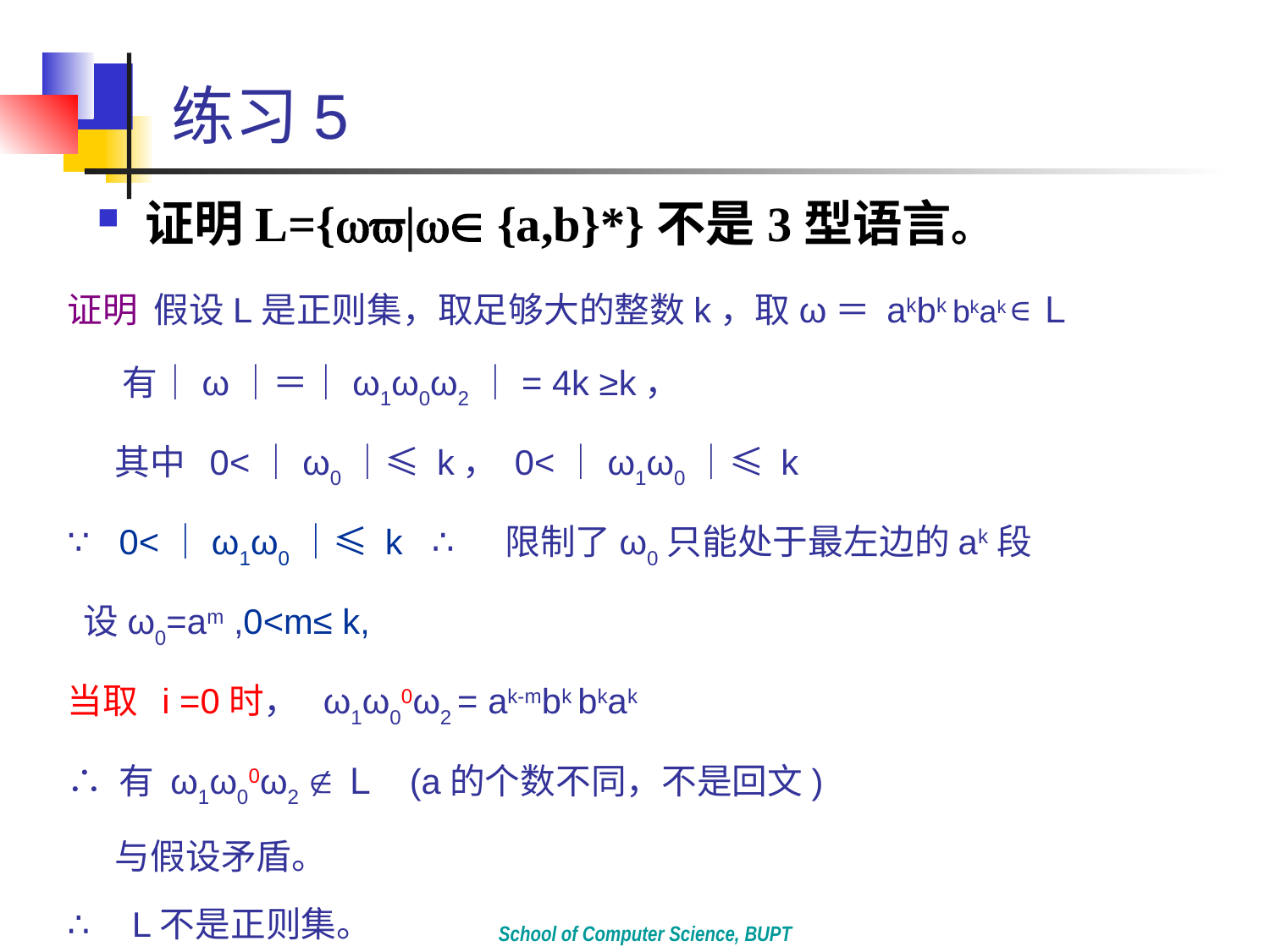

# 练习5
证明L={ωϖ|ω∈ {a,b}*}不是3型语言。

证明  假设L是正则集，取足够大的整数k，取ω＝ akbk bkak ∈Ｌ
      有｜ω｜＝｜ω1ω0ω2｜= 4k ≥k，
     其中  0<｜ω0｜≤ k， 0<｜ω1ω0｜≤ k
∵   0<｜ω1ω0｜≤ k   ∴   限制了ω0只能处于最左边的ak段
 设ω0=am ,0<m≤ k,
当取  i =0时，  ω1ω00ω2 = ak-mbk bkak
∴ 有 ω1ω00ω2 ∉Ｌ   (a的个数不同，不是回文)
     与假设矛盾。
∴   L不是正则集。

School of Computer Science, BUPT
26